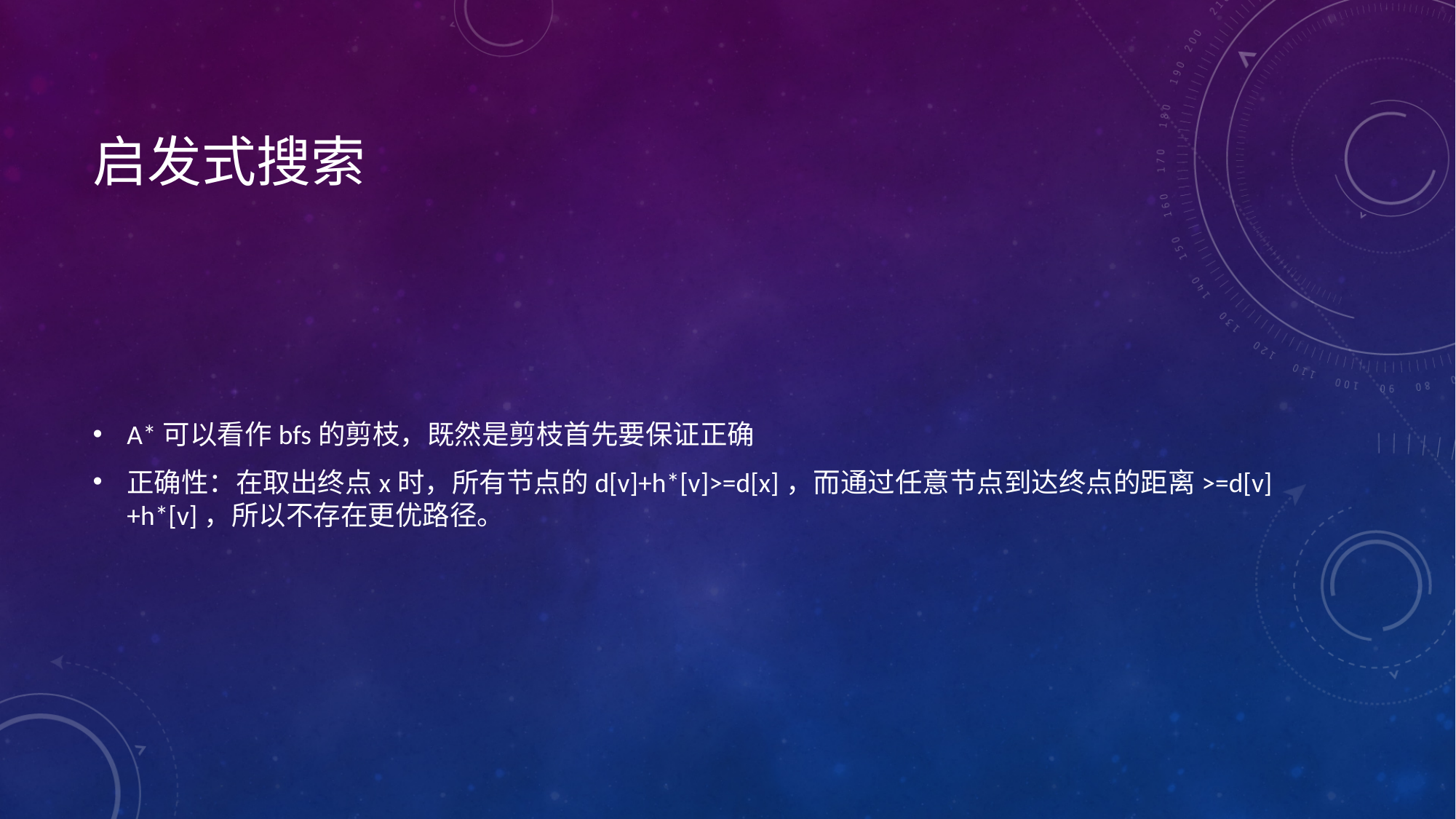

# 启发式搜索
A*可以看作bfs的剪枝，既然是剪枝首先要保证正确
正确性：在取出终点x时，所有节点的d[v]+h*[v]>=d[x]，而通过任意节点到达终点的距离>=d[v]+h*[v]，所以不存在更优路径。